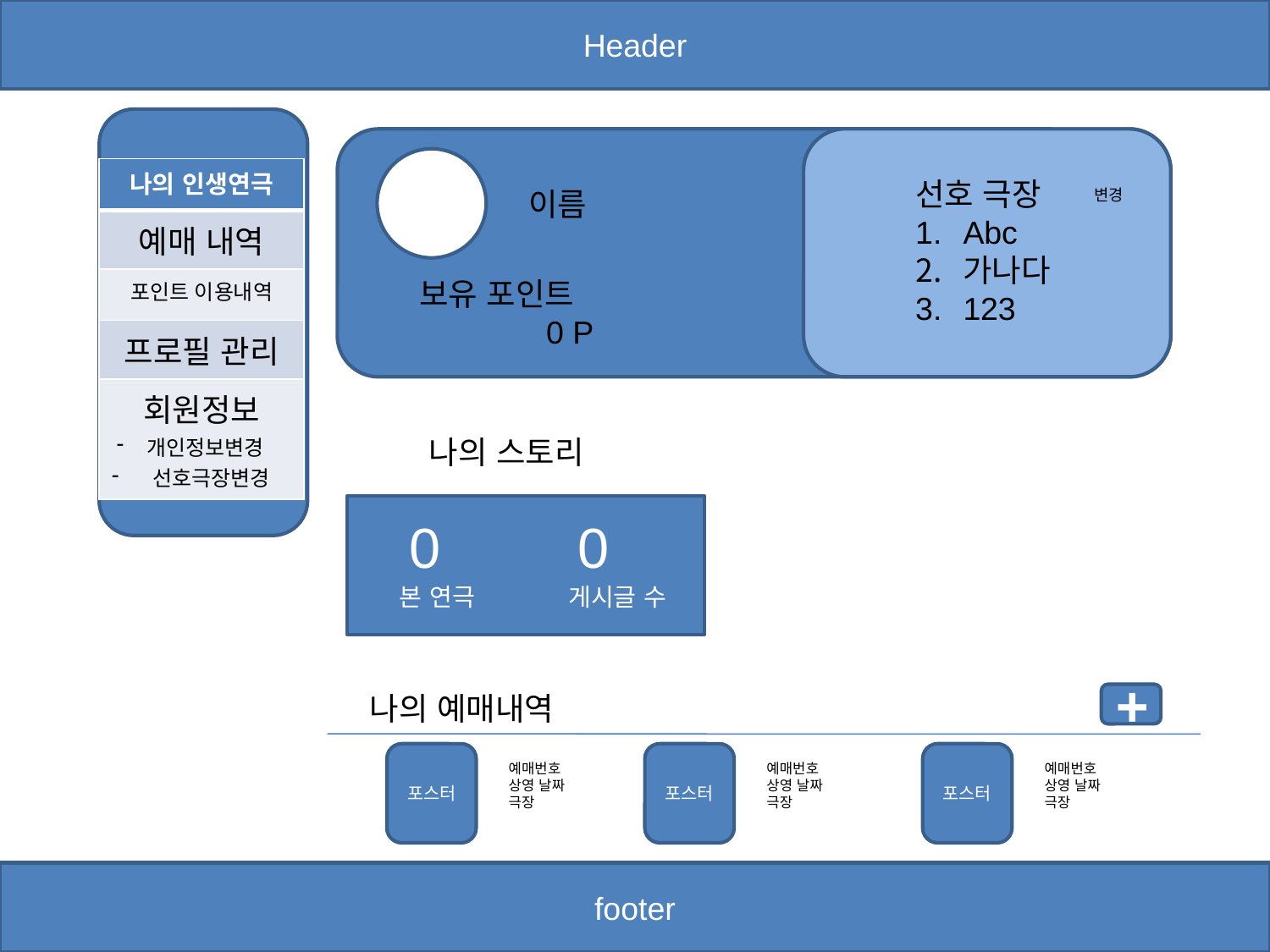

Header

| 나의 인생연극 |
| --- |
| 예매 내역 |
| 포인트 이용내역 |
| 프로필 관리 |
| 회원정보 개인정보변경 선호극장변경 |
선호 극장
Abc
가나다
123
이름
변경
보유 포인트          	0 P
나의 스토리

0
0
본 연극
게시글 수
나의 예매내역
+
포스터
포스터
포스터
예매번호
상영 날짜
극장
예매번호
상영 날짜
극장
예매번호
상영 날짜
극장
footer